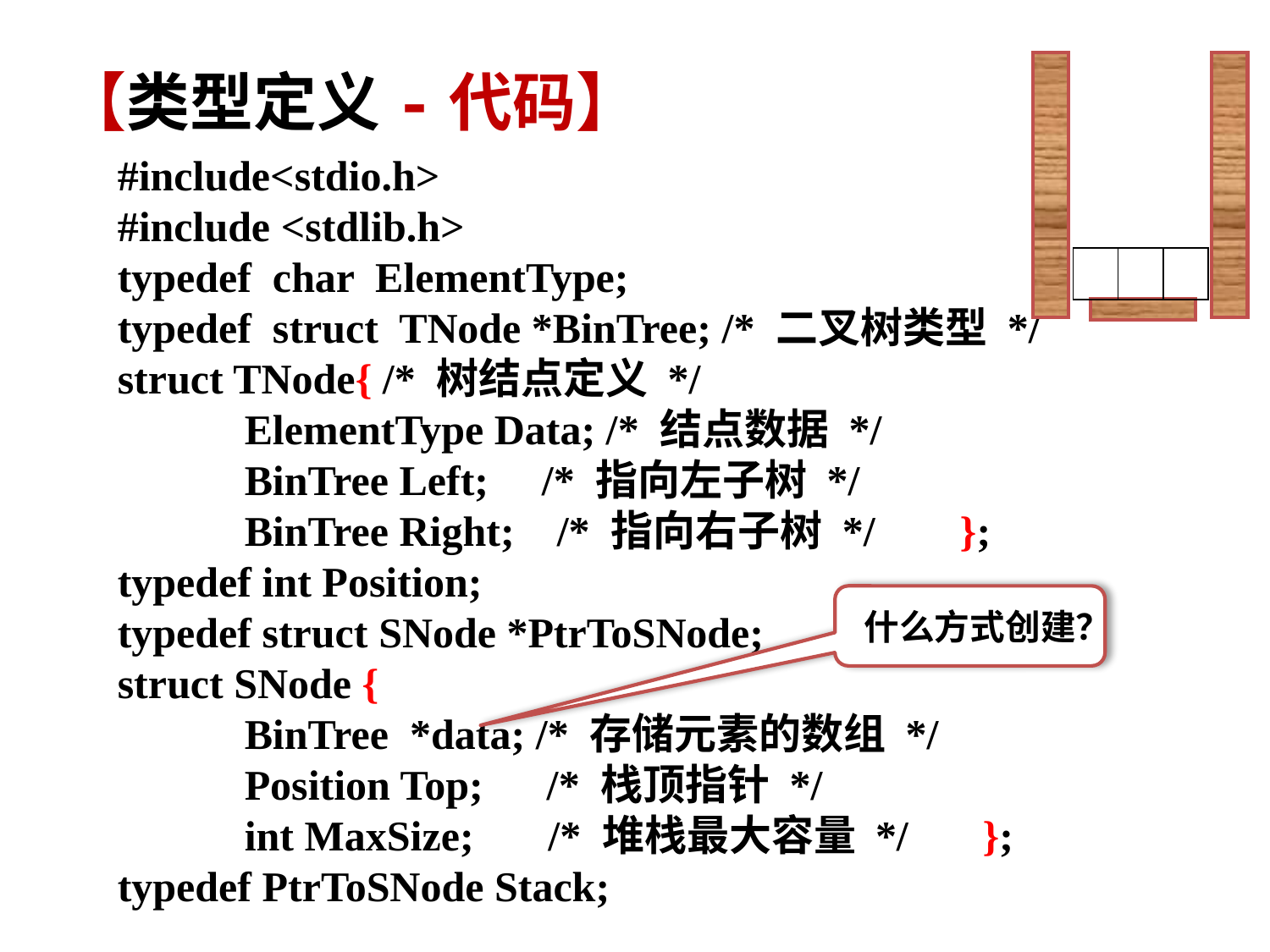

【类型定义-代码】
#include<stdio.h>
#include <stdlib.h>
typedef  char  ElementType;
typedef  struct  TNode *BinTree; /* 二叉树类型 */
struct TNode{ /* 树结点定义 */
	ElementType Data; /* 结点数据 */
	BinTree Left;     /* 指向左子树 */
	BinTree Right;    /* 指向右子树 */        };
typedef int Position;
typedef struct SNode *PtrToSNode;
struct SNode {
	BinTree  *data; /* 存储元素的数组 */
	Position Top;      /* 栈顶指针 */
	int MaxSize;       /* 堆栈最大容量 */       };
typedef PtrToSNode Stack;
|  |  |  |
| --- | --- | --- |
什么方式创建？